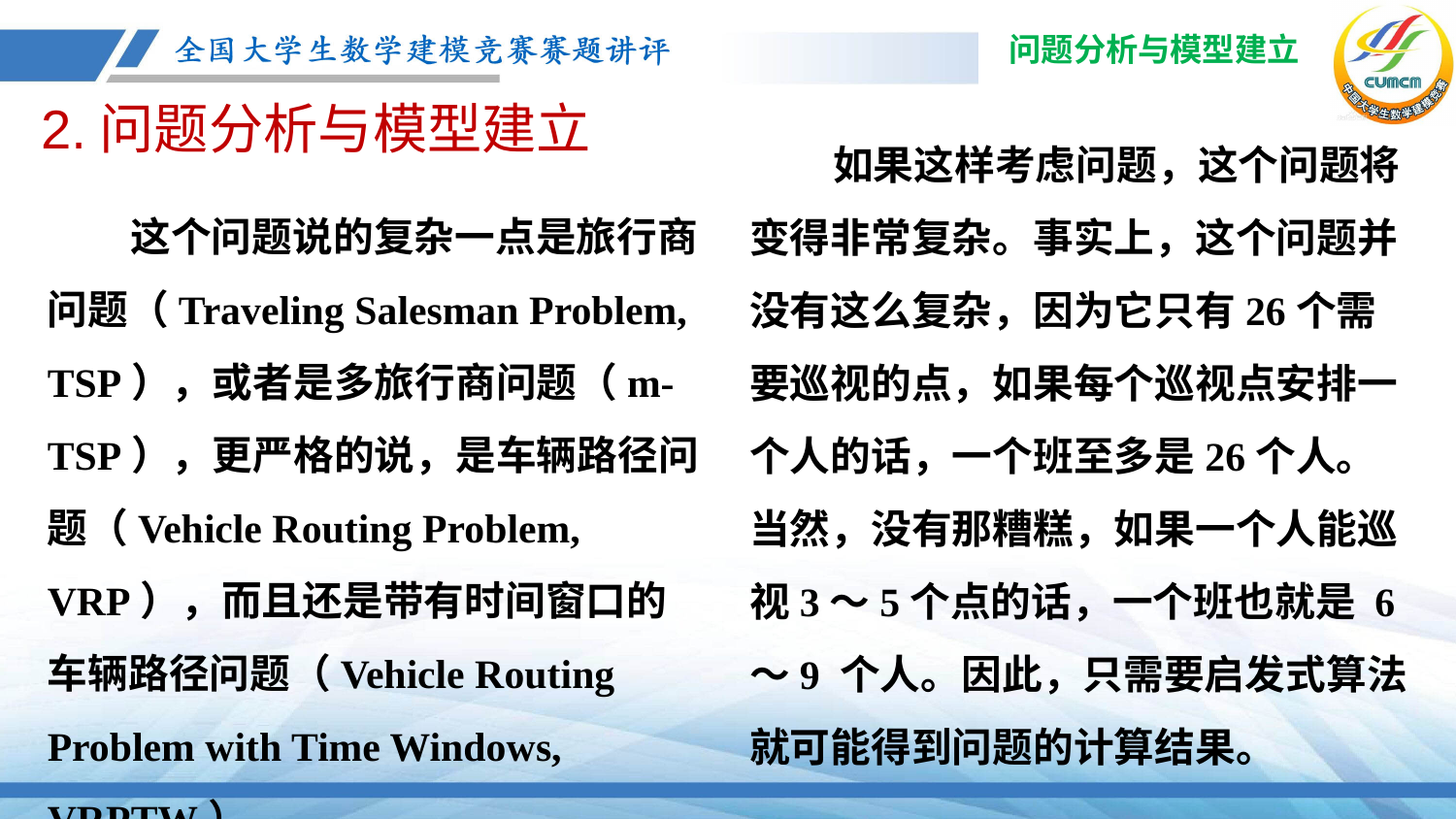

问题分析与模型建立
2.问题分析与模型建立
        如果这样考虑问题，这个问题将变得非常复杂。事实上，这个问题并没有这么复杂，因为它只有26个需要巡视的点，如果每个巡视点安排一个人的话，一个班至多是26个人。当然，没有那糟糕，如果一个人能巡视3～5个点的话，一个班也就是 6～9 个人。因此，只需要启发式算法就可能得到问题的计算结果。
        这个问题说的复杂一点是旅行商问题（Traveling Salesman Problem, TSP），或者是多旅行商问题（m-TSP），更严格的说，是车辆路径问题（Vehicle Routing Problem, VRP），而且还是带有时间窗口的车辆路径问题（Vehicle Routing Problem with Time Windows, VRPTW）。